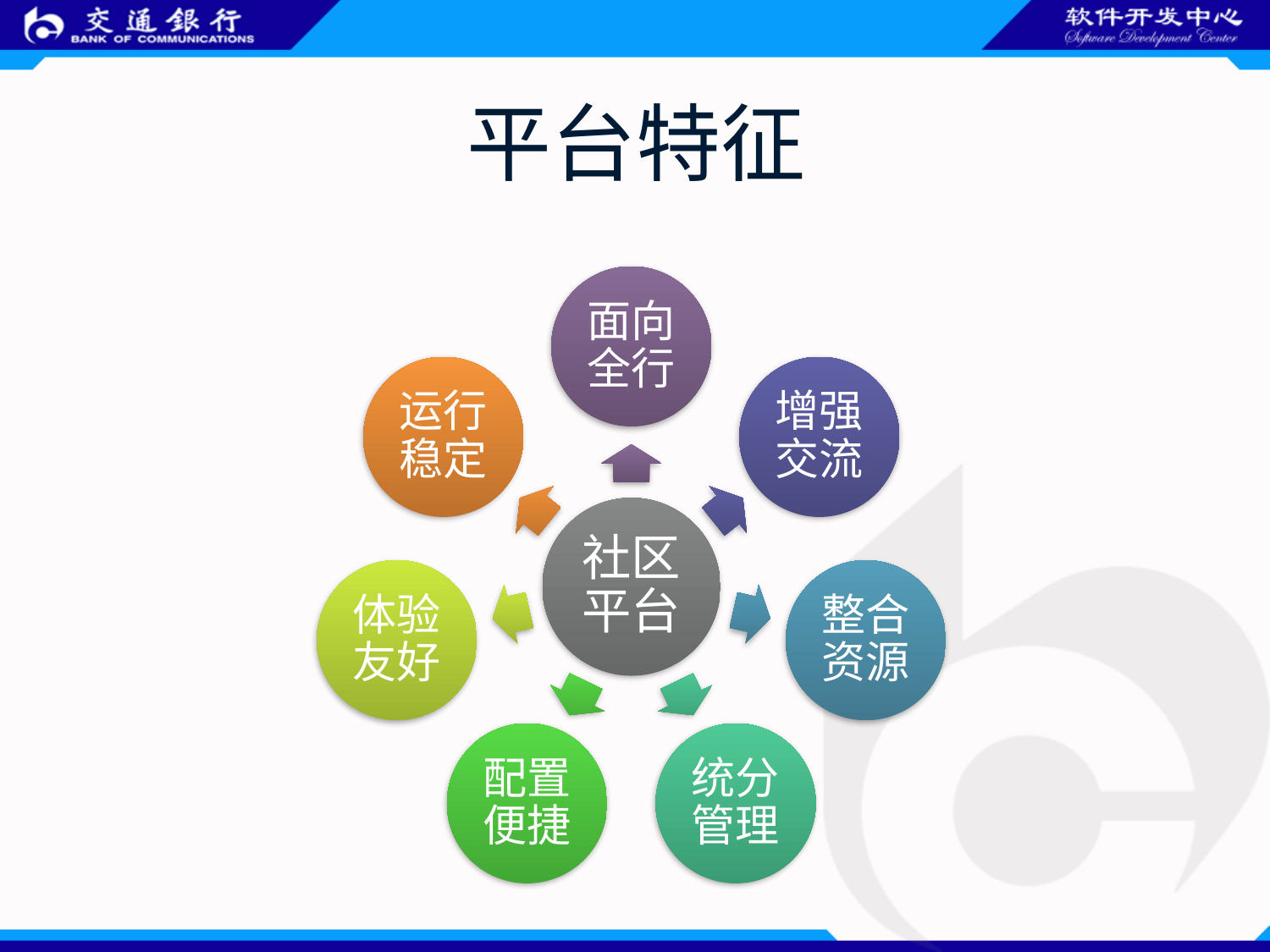

# 平台特征
社区平台

面向全行

增强交流

整合资源

统分管理

配置便捷

体验友好

运行稳定